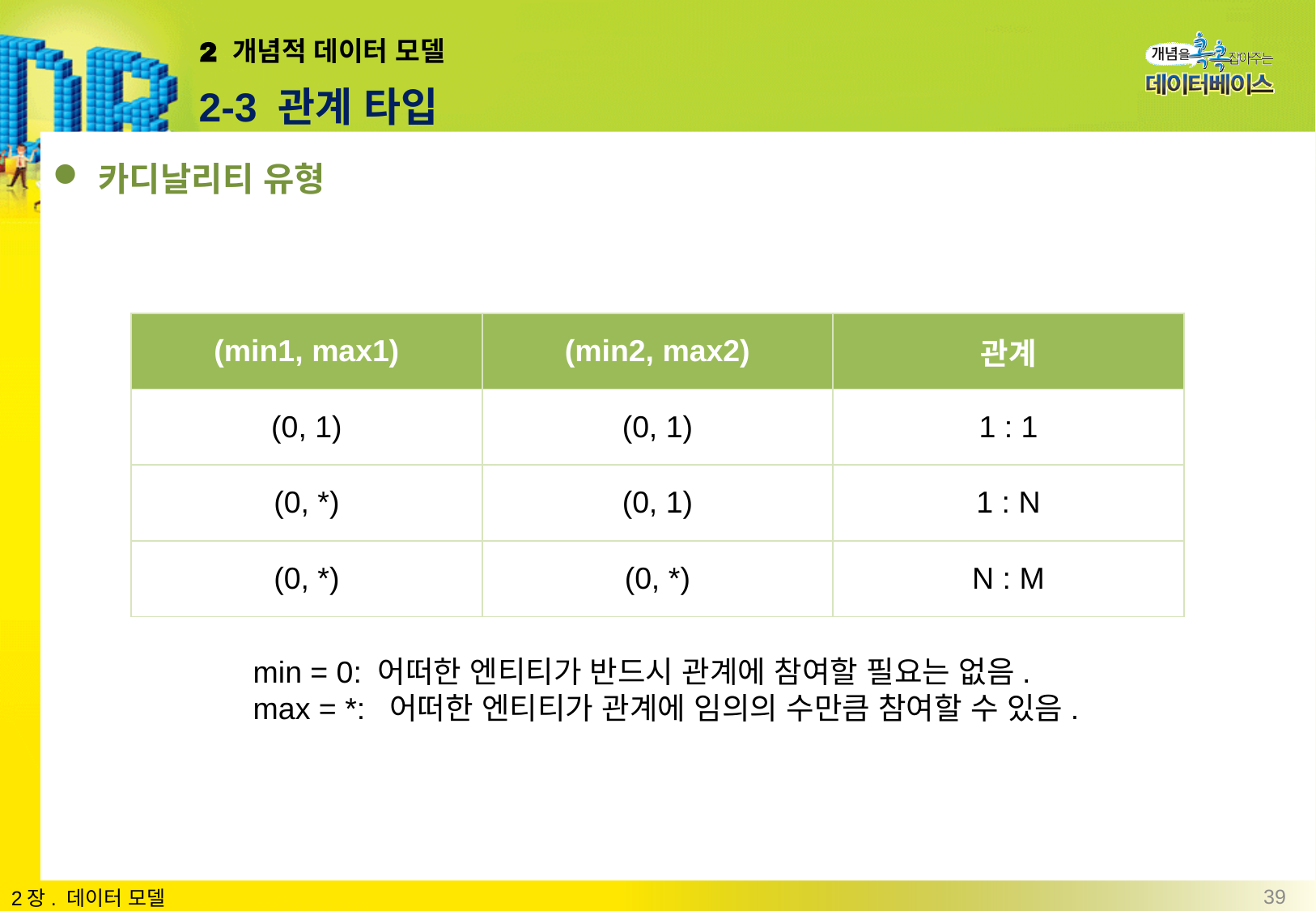

# 2 개념적 데이터 모델
2-3 관계 타입
카디날리티 유형
| (min1, max1) | (min2, max2) | 관계 |
| --- | --- | --- |
| (0, 1) | (0, 1) | 1 : 1 |
| (0, \*) | (0, 1) | 1 : N |
| (0, \*) | (0, \*) | N : M |
min = 0: 어떠한 엔티티가 반드시 관계에 참여할 필요는 없음.
max = *:  어떠한 엔티티가 관계에 임의의 수만큼 참여할 수 있음.
39